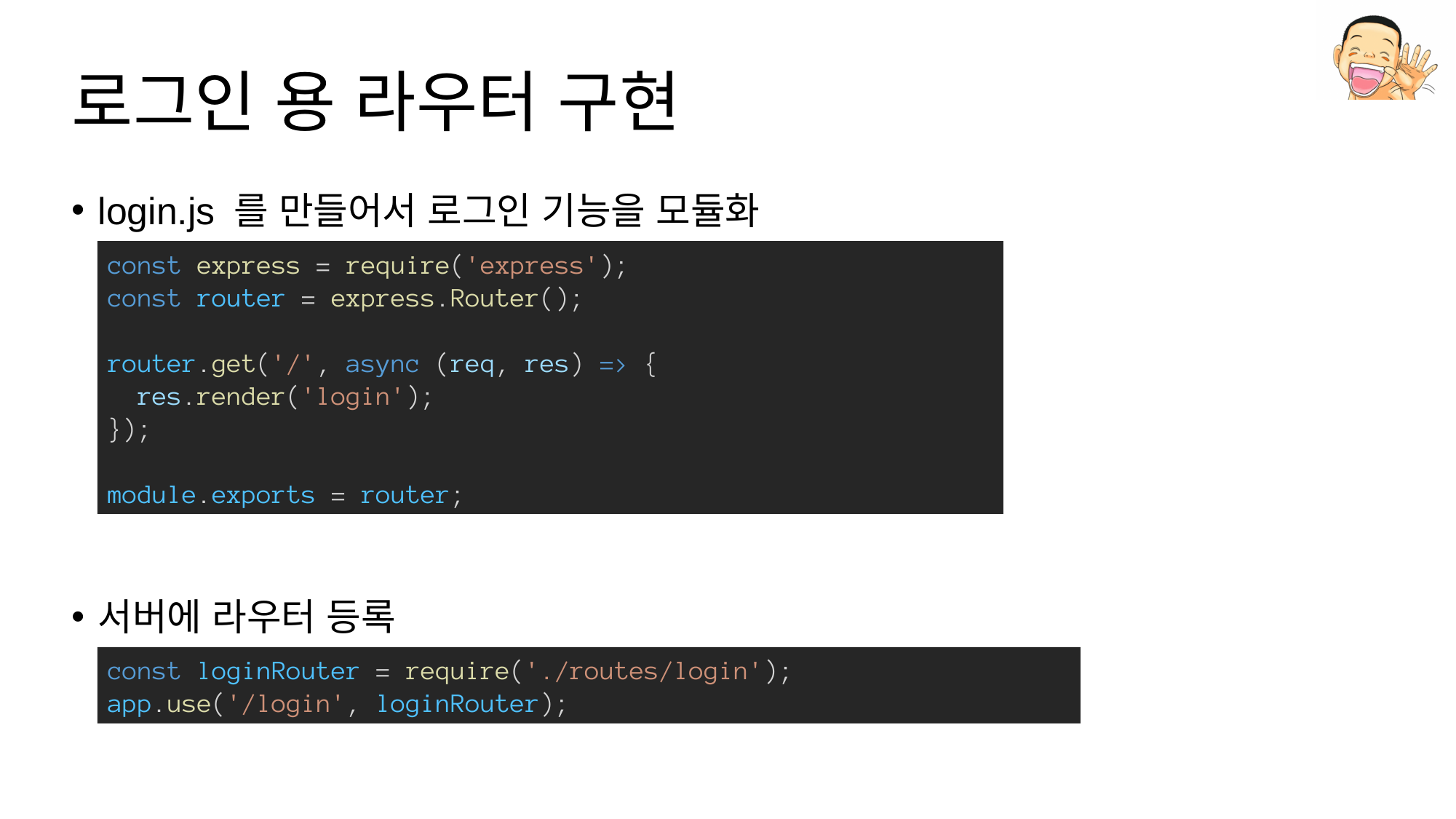

# 로그인 용 라우터 구현
login.js 를 만들어서 로그인 기능을 모듈화

서버에 라우터 등록

const express = require('express');
const router = express.Router();
router.get('/', async (req, res) => {
  res.render('login');
});

module.exports = router;
const loginRouter = require('./routes/login');
app.use('/login', loginRouter);